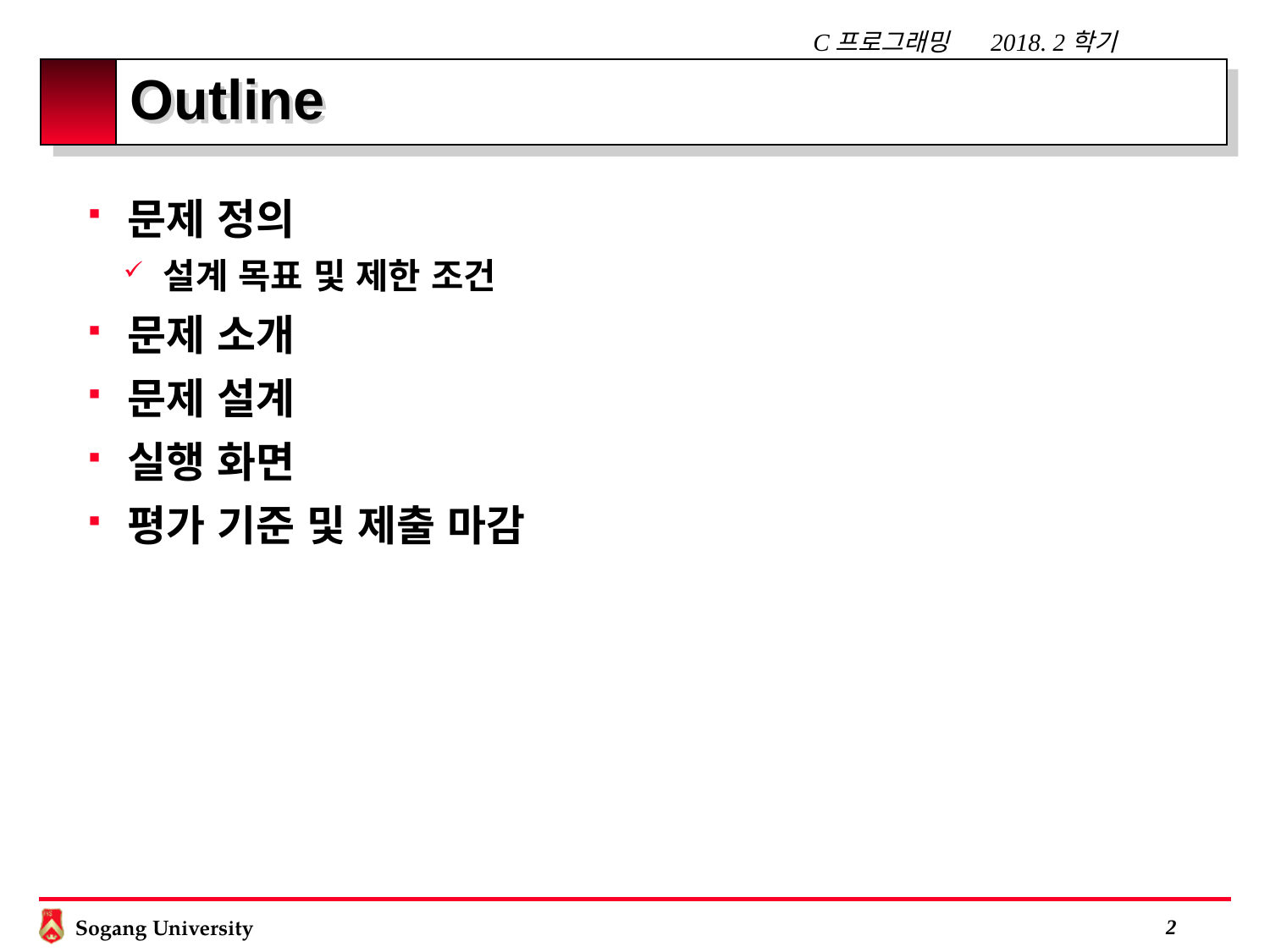

# Outline
문제 정의
설계 목표 및 제한 조건
문제 소개
문제 설계
실행 화면
평가 기준 및 제출 마감

 2